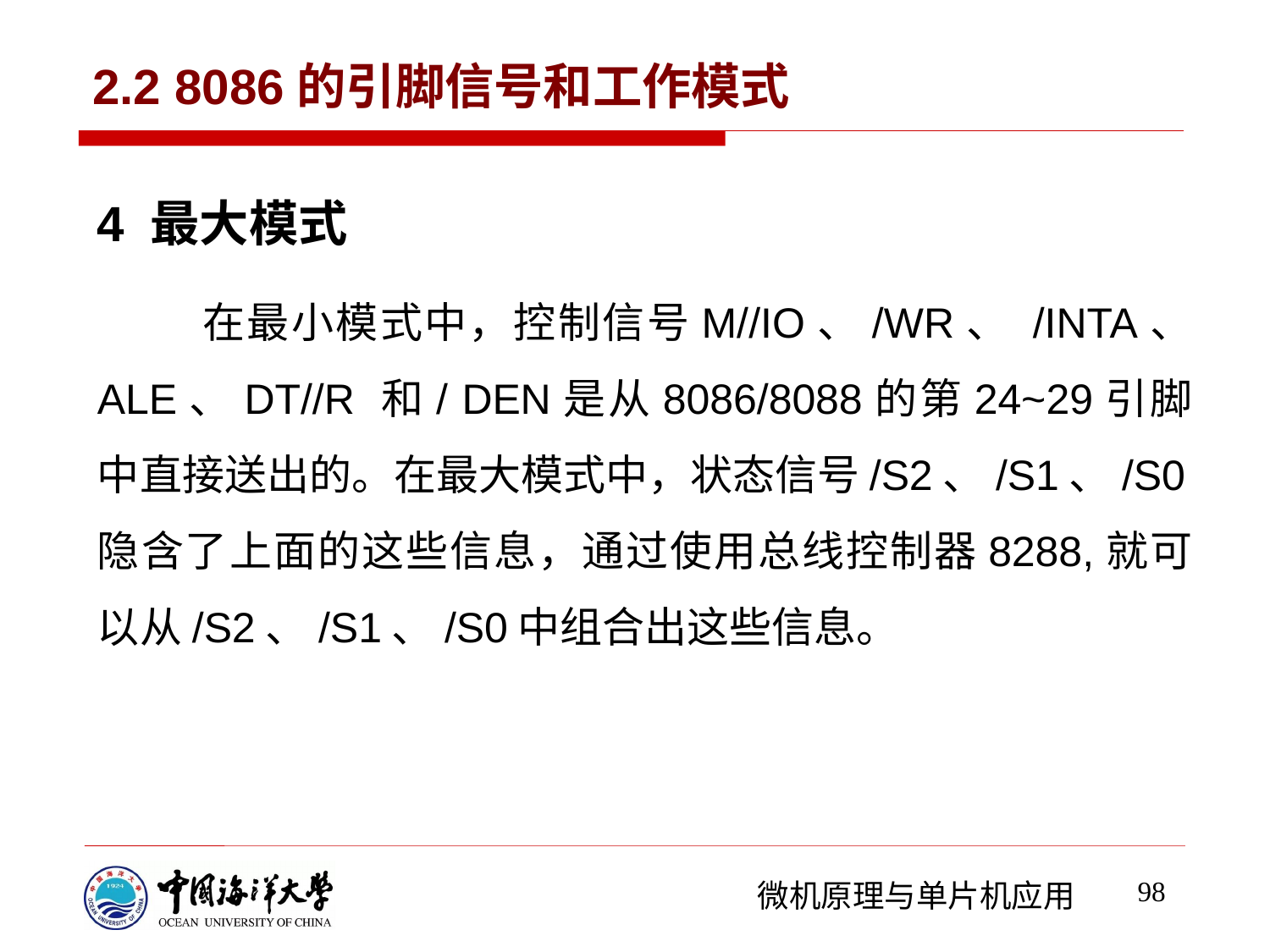

# 2.2 8086的引脚信号和工作模式
4 最大模式
        在最小模式中，控制信号M//IO、/WR、 /INTA、 ALE、DT//R 和/ DEN是从8086/8088的第24~29引脚中直接送出的。在最大模式中，状态信号/S2、/S1、/S0隐含了上面的这些信息，通过使用总线控制器8288,就可以从/S2、/S1、/S0中组合出这些信息。

98